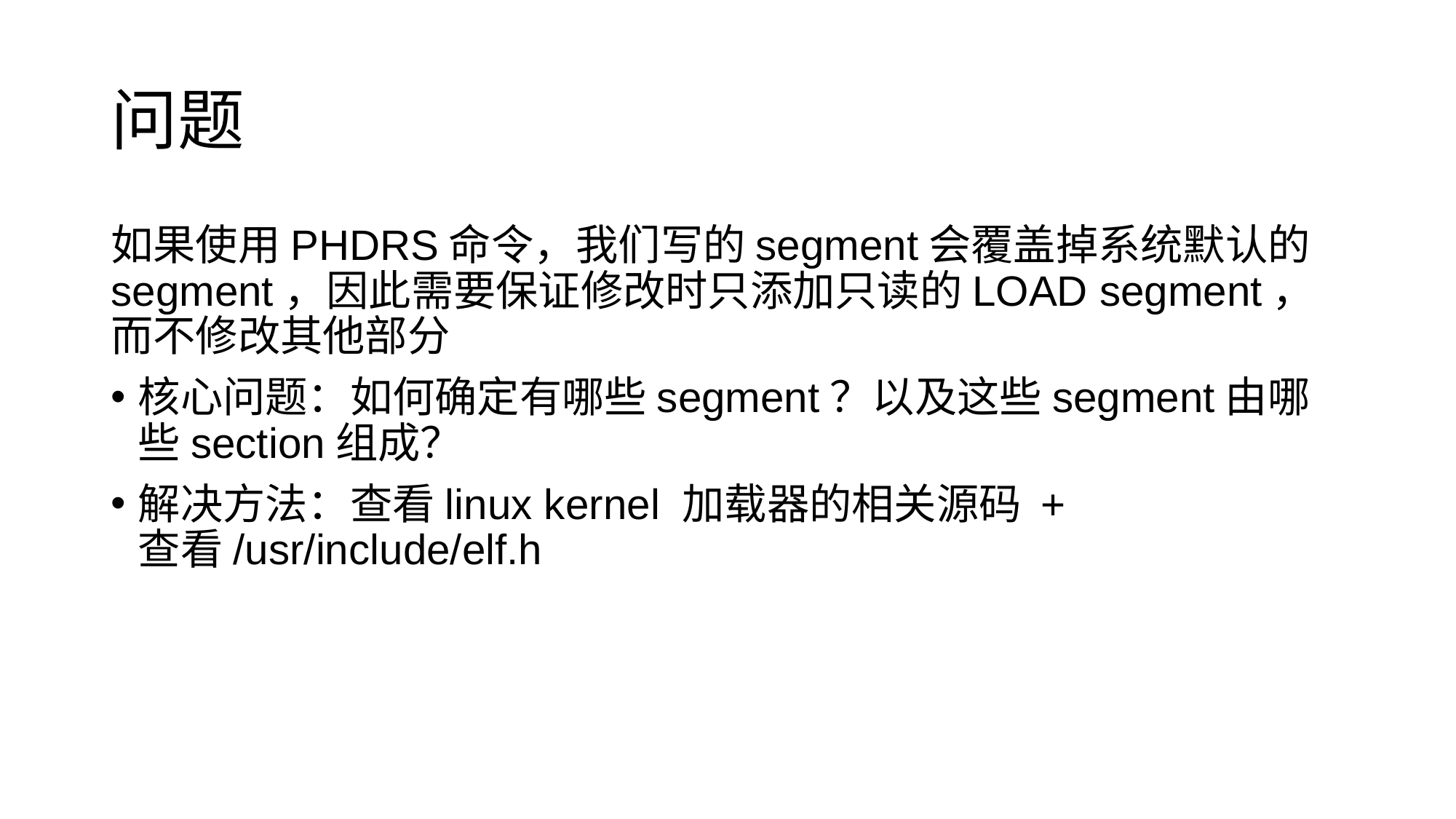

# 问题
如果使用PHDRS命令，我们写的segment会覆盖掉系统默认的segment，因此需要保证修改时只添加只读的LOAD segment，而不修改其他部分
核心问题：如何确定有哪些segment？以及这些segment由哪些section组成？
解决方法：查看linux kernel 加载器的相关源码 + 查看/usr/include/elf.h